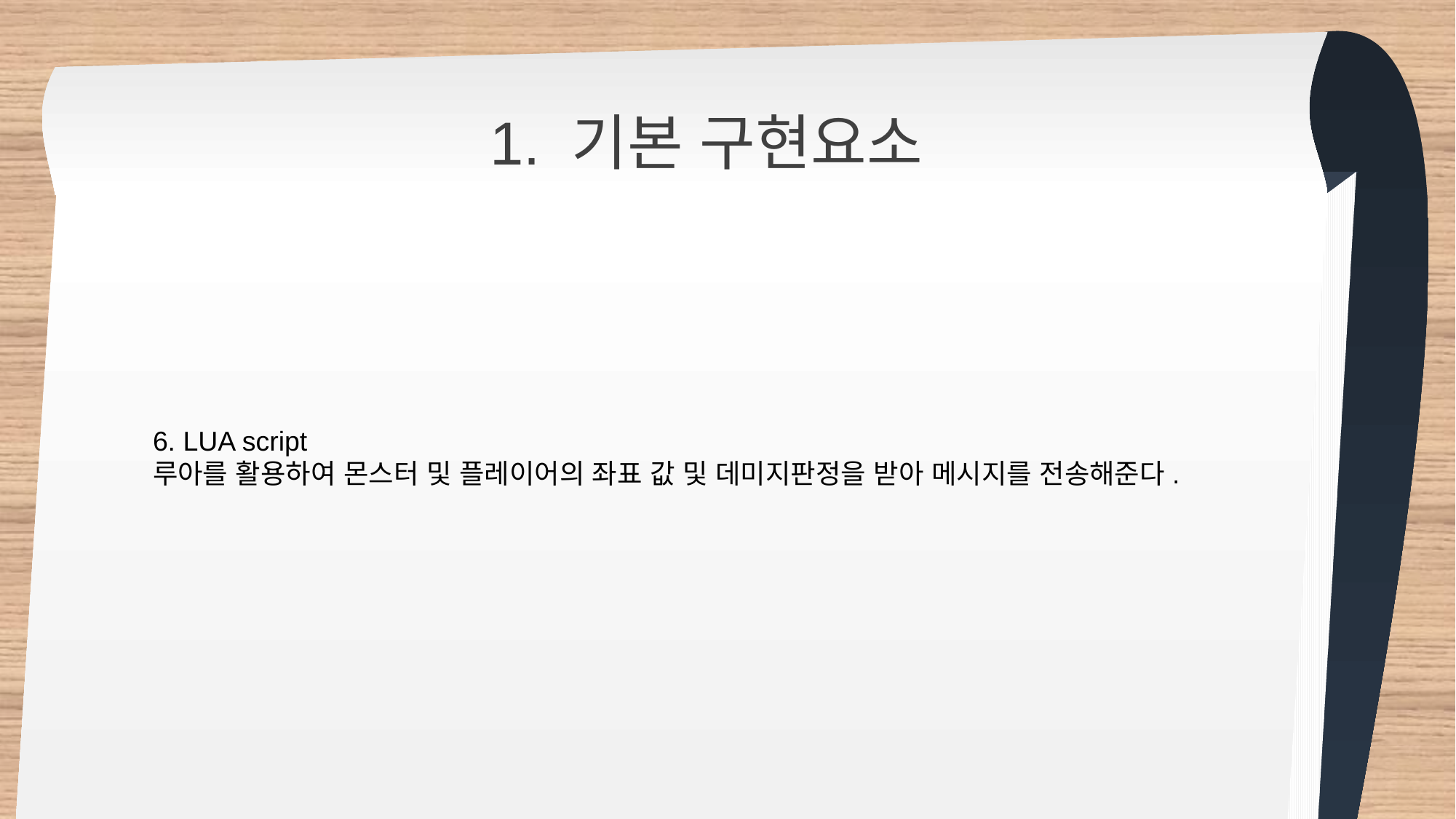

6. LUA script
루아를 활용하여 몬스터 및 플레이어의 좌표 값 및 데미지판정을 받아 메시지를 전송해준다.

1. 기본 구현요소